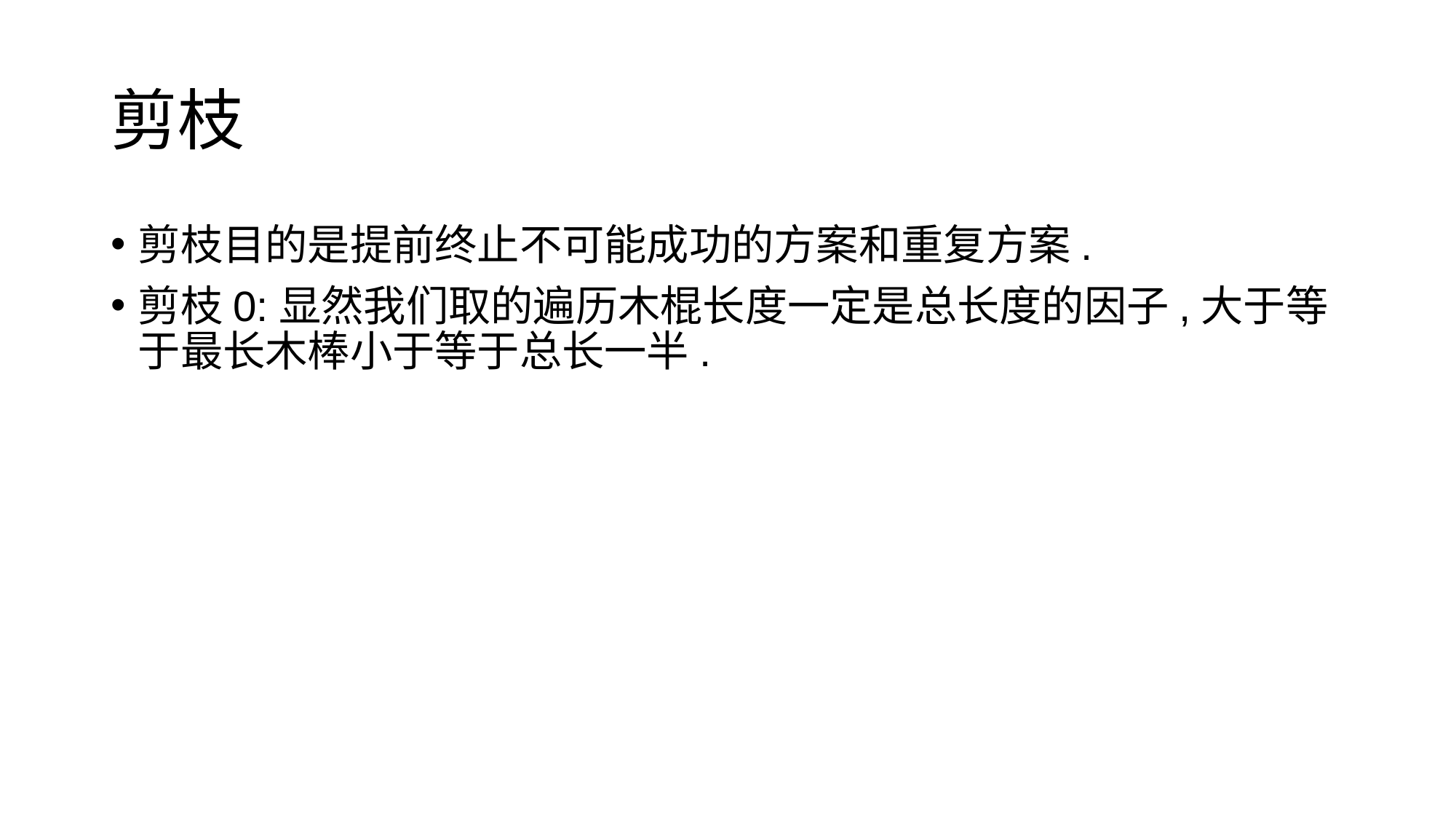

# 剪枝
剪枝目的是提前终止不可能成功的方案和重复方案.
剪枝0:显然我们取的遍历木棍长度一定是总长度的因子,大于等于最长木棒小于等于总长一半.